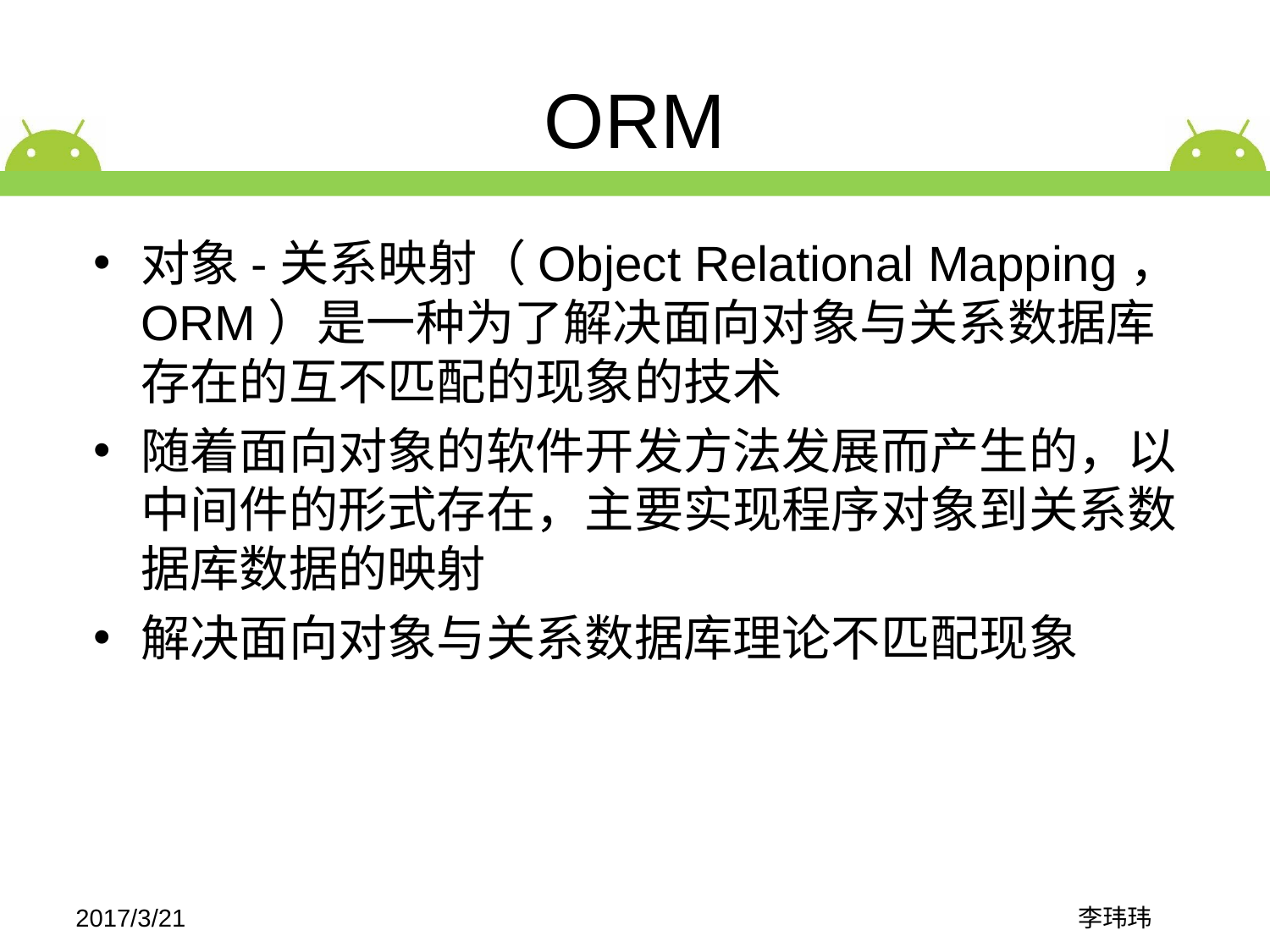

# ORM
对象-关系映射（Object Relational Mapping，ORM）是一种为了解决面向对象与关系数据库存在的互不匹配的现象的技术
随着面向对象的软件开发方法发展而产生的，以中间件的形式存在，主要实现程序对象到关系数据库数据的映射
解决面向对象与关系数据库理论不匹配现象